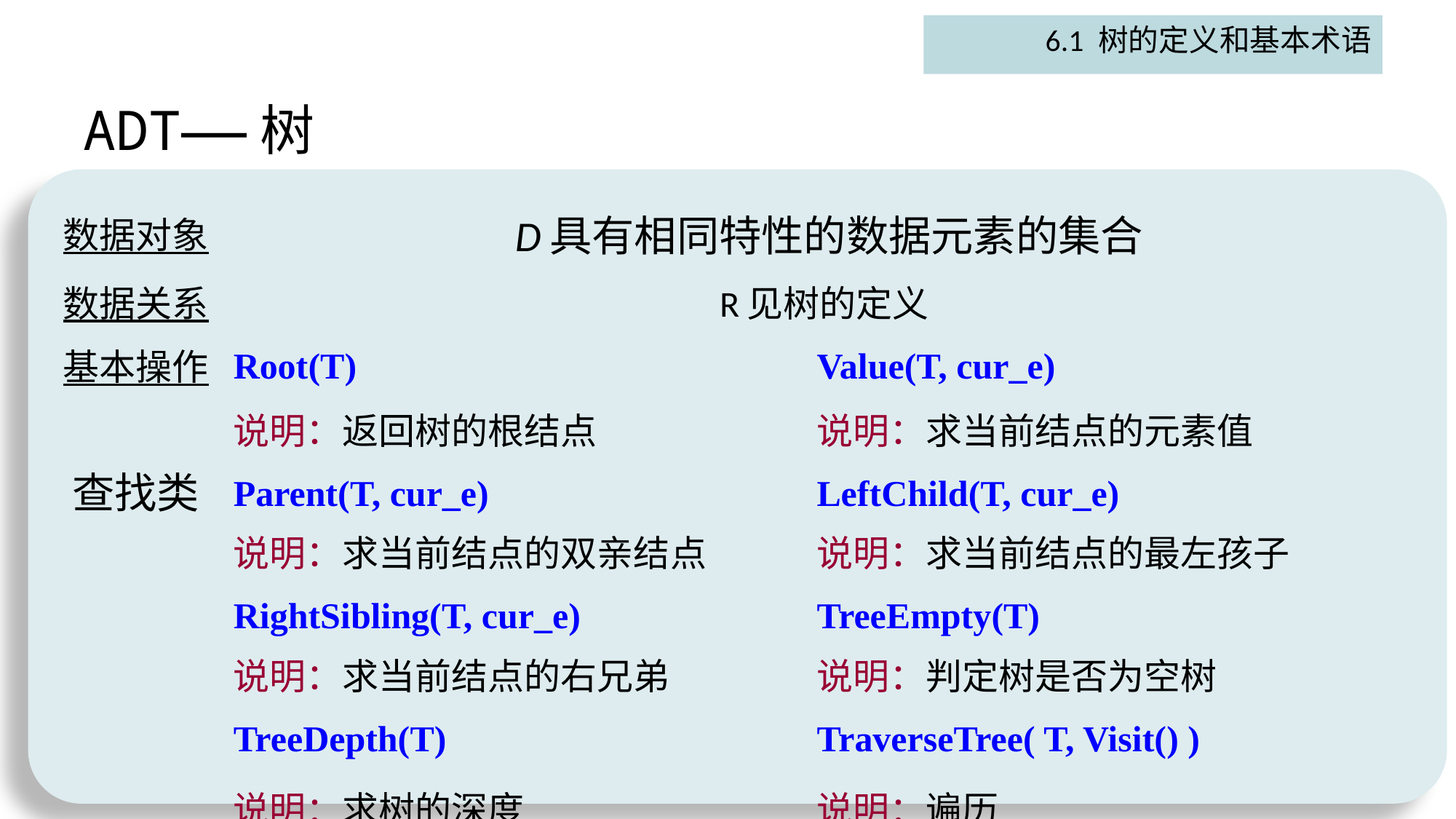

6.1 树的定义和基本术语
# ADT——树

| 数据对象 | D具有相同特性的数据元素的集合 |  |
| --- | --- | --- |
| 数据关系 | R见树的定义 |  |
| 基本操作 | Root(T) | Value(T, cur\_e) |
| 查找类 | 说明：返回树的根结点 | 说明：求当前结点的元素值 |
| 基本操作 | Parent(T, cur\_e) 说明：求当前结点的双亲结点 | LeftChild(T, cur\_e) 说明：求当前结点的最左孩子 |
|  | RightSibling(T, cur\_e) 说明：求当前结点的右兄弟 | TreeEmpty(T) 说明：判定树是否为空树 |
|  | TreeDepth(T) | TraverseTree( T, Visit() ) |
|  | 说明：求树的深度 | 说明：遍历 |